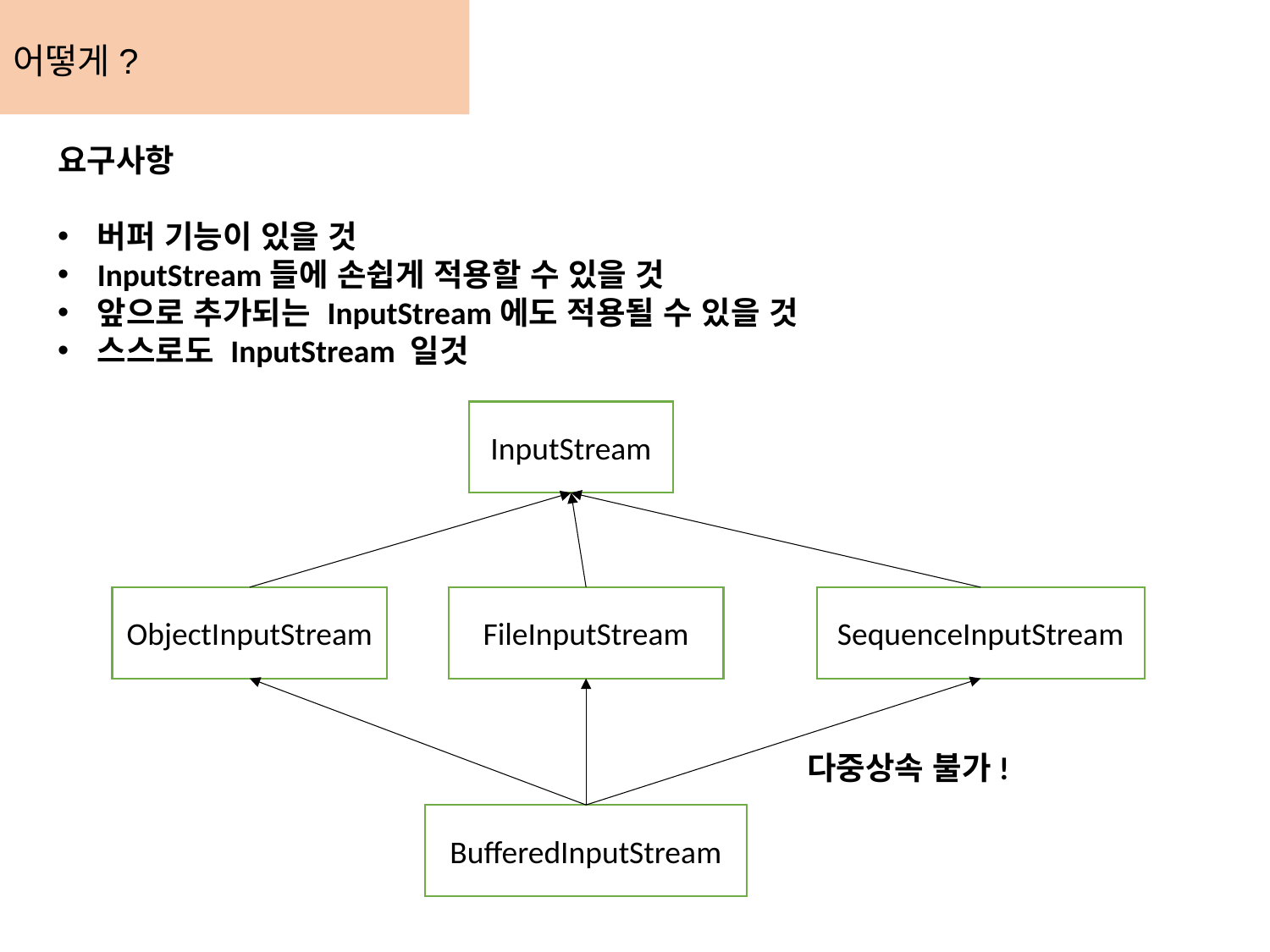

# 어떻게?
요구사항

버퍼 기능이 있을 것
InputStream들에 손쉽게 적용할 수 있을 것
앞으로 추가되는 InputStream에도 적용될 수 있을 것
스스로도 InputStream 일것
InputStream
ObjectInputStream
FileInputStream
SequenceInputStream
다중상속 불가!
BufferedInputStream